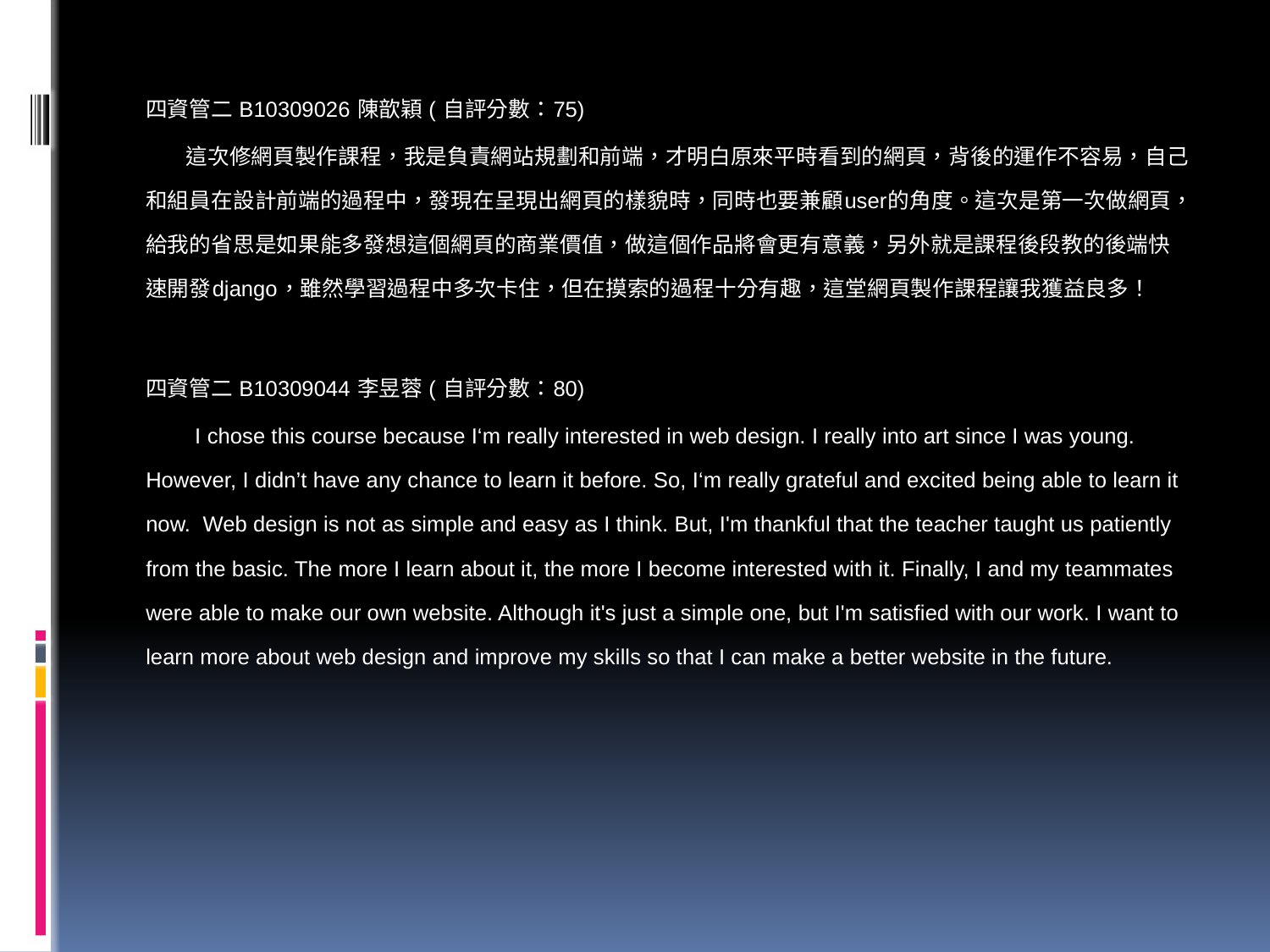

四資管二 B10309026 陳歆穎 ( 自評分數：75)
        這次修網頁製作課程，我是負責網站規劃和前端，才明白原來平時看到的網頁，背後的運作不容易，自己和組員在設計前端的過程中，發現在呈現出網頁的樣貌時，同時也要兼顧user的角度。這次是第一次做網頁，給我的省思是如果能多發想這個網頁的商業價值，做這個作品將會更有意義，另外就是課程後段教的後端快速開發django，雖然學習過程中多次卡住，但在摸索的過程十分有趣，這堂網頁製作課程讓我獲益良多！

四資管二 B10309044 李昱蓉 ( 自評分數：80)
        I chose this course because I‘m really interested in web design. I really into art since I was young. However, I didn’t have any chance to learn it before. So, I‘m really grateful and excited being able to learn it now.  Web design is not as simple and easy as I think. But, I'm thankful that the teacher taught us patiently from the basic. The more I learn about it, the more I become interested with it. Finally, I and my teammates were able to make our own website. Although it's just a simple one, but I'm satisfied with our work. I want to learn more about web design and improve my skills so that I can make a better website in the future.